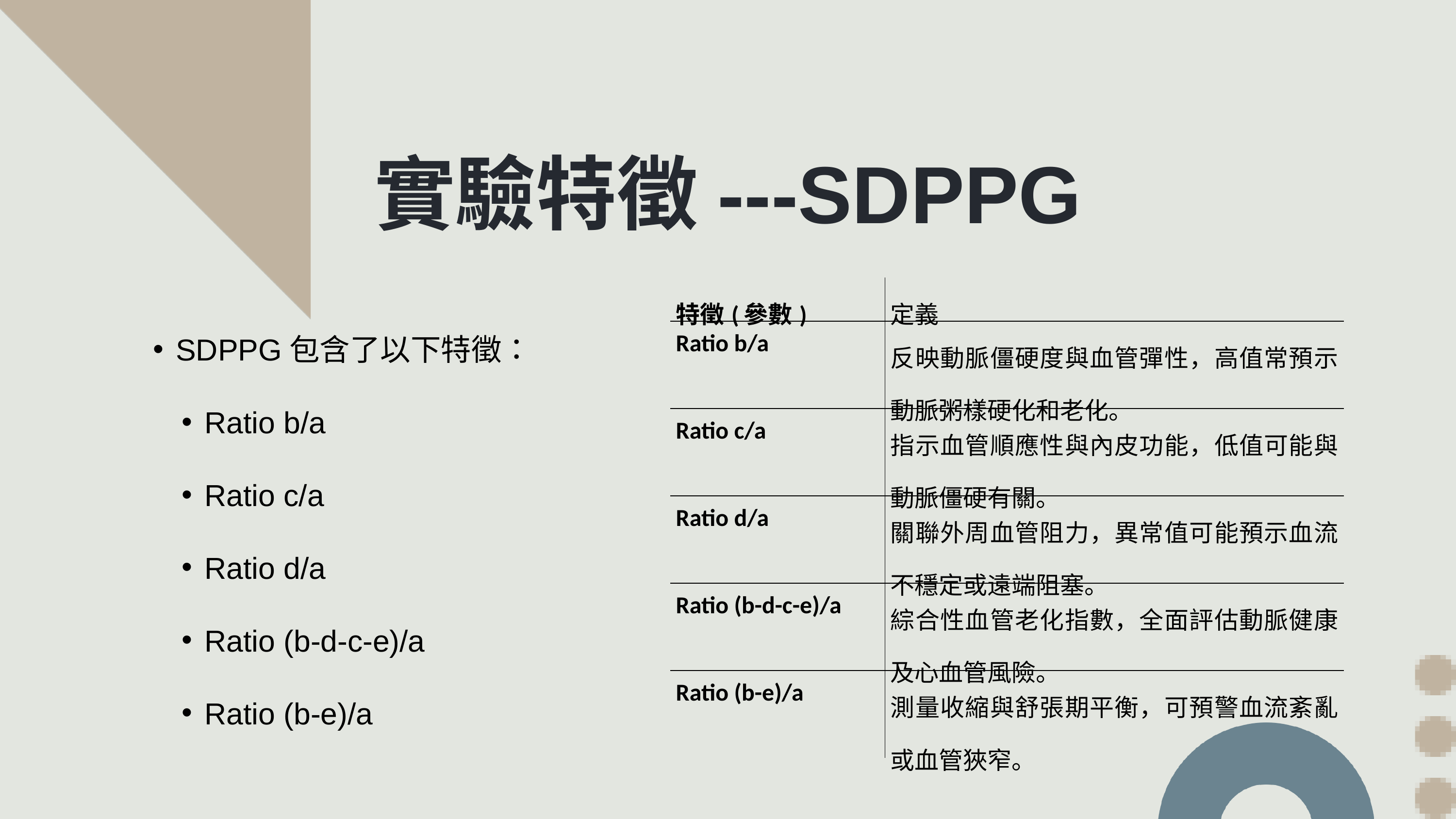

實驗特徵---SDPPG
| 特徵(參數) | 定義 |
| --- | --- |
| Ratio b/a | 反映動脈僵硬度與血管彈性，高值常預示動脈粥樣硬化和老化。 |
| Ratio c/a | 指示血管順應性與內皮功能，低值可能與動脈僵硬有關。 |
| Ratio d/a | 關聯外周血管阻力，異常值可能預示血流不穩定或遠端阻塞。 |
| Ratio (b-d-c-e)/a | 綜合性血管老化指數，全面評估動脈健康及心血管風險。 |
| Ratio (b-e)/a | 測量收縮與舒張期平衡，可預警血流紊亂或血管狹窄。 |
SDPPG包含了以下特徵：
Ratio b/a
Ratio c/a
Ratio d/a
Ratio (b-d-c-e)/a
Ratio (b-e)/a